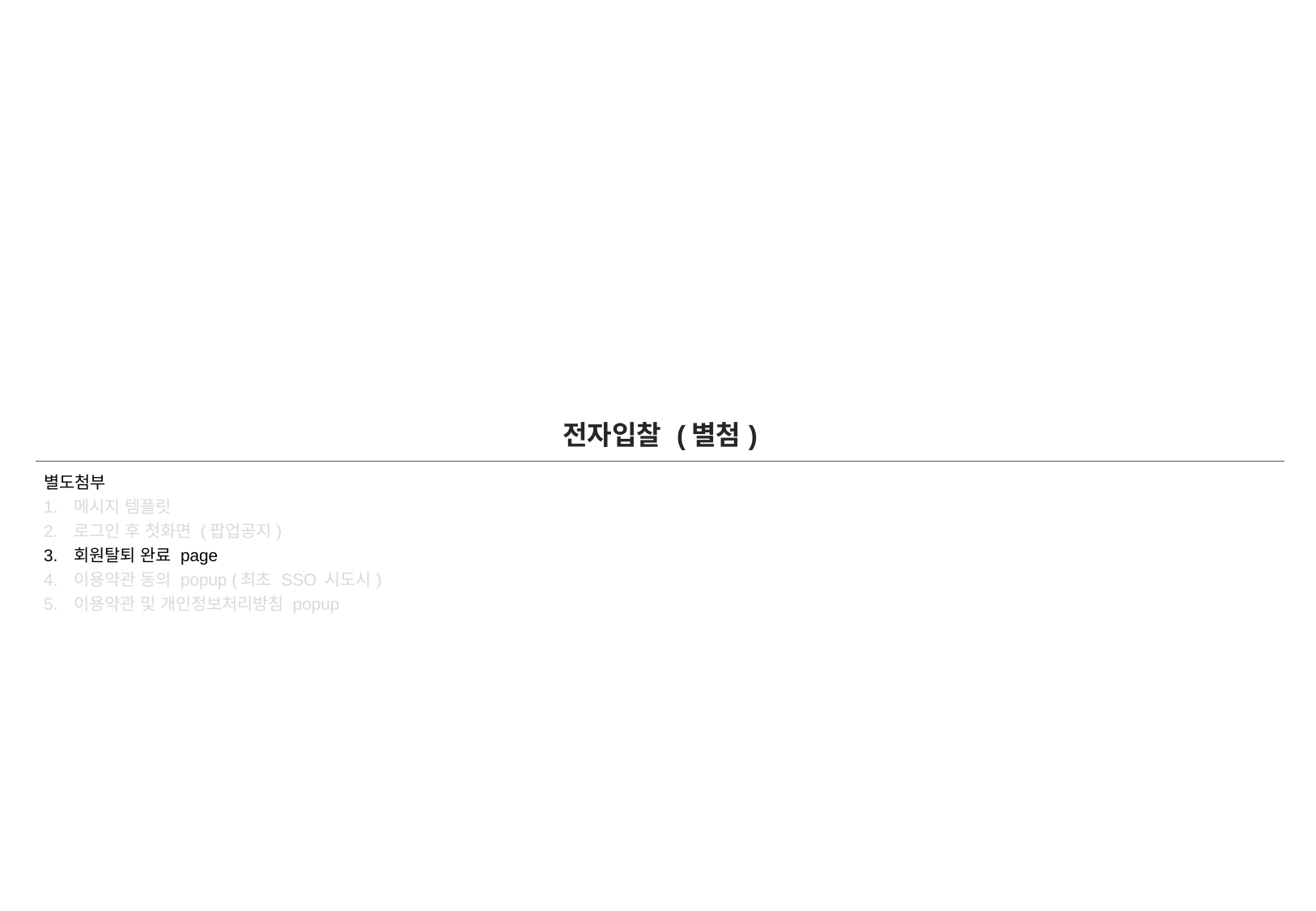

| 전자입찰 (별첨) |
| --- |
| 별도첨부 메시지 템플릿 로그인 후 첫화면 (팝업공지) 회원탈퇴 완료 page 이용약관 동의 popup (최초 SSO 시도시) 이용약관 및 개인정보처리방침 popup |